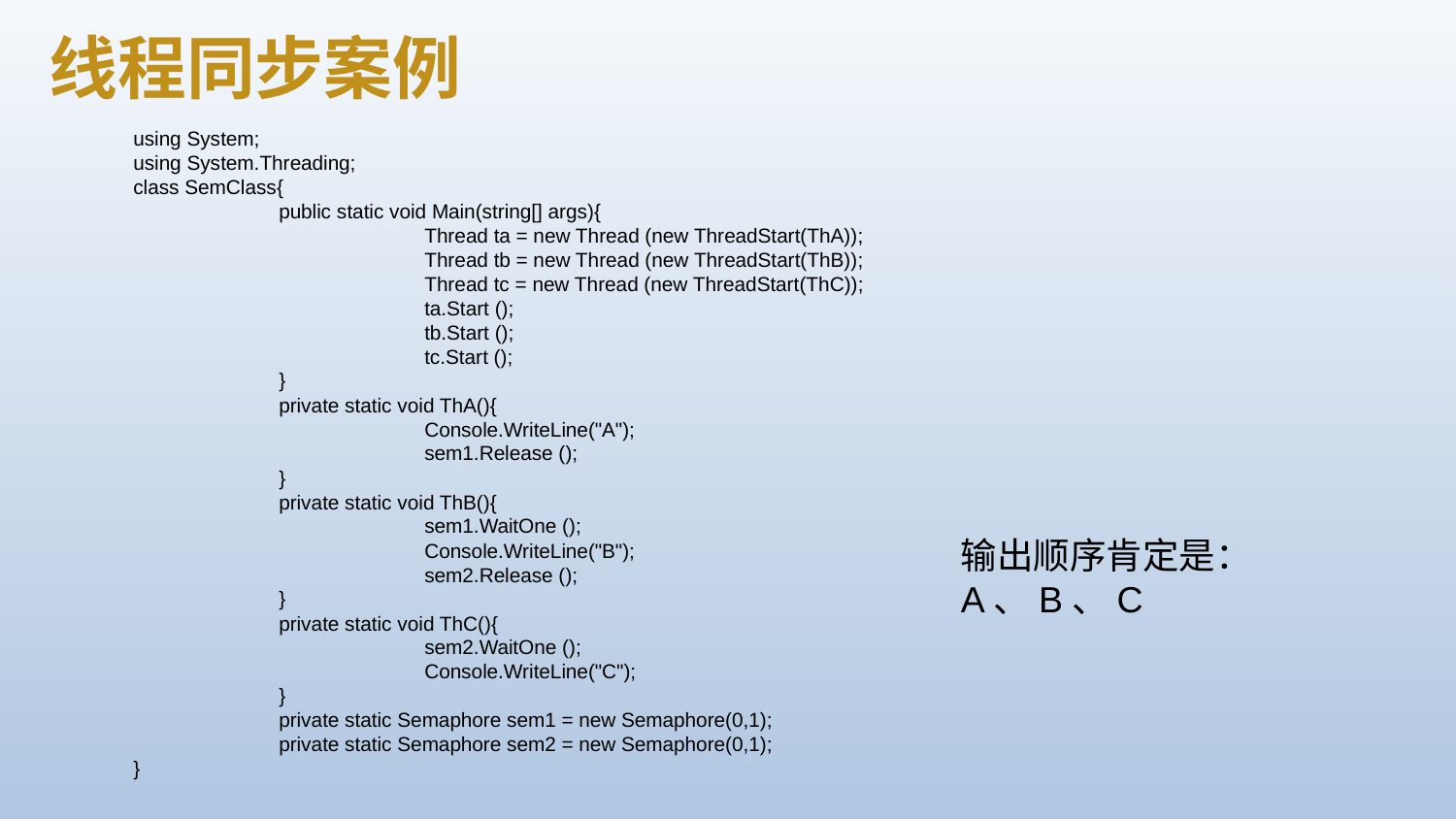

线程同步案例
using System;
using System.Threading;
class SemClass{
	public static void Main(string[] args){
		Thread ta = new Thread (new ThreadStart(ThA));
		Thread tb = new Thread (new ThreadStart(ThB));
		Thread tc = new Thread (new ThreadStart(ThC));
		ta.Start ();
		tb.Start ();
		tc.Start ();
	}
	private static void ThA(){
		Console.WriteLine("A");
		sem1.Release ();
	}
	private static void ThB(){
		sem1.WaitOne ();
		Console.WriteLine("B");
		sem2.Release ();
	}
	private static void ThC(){
		sem2.WaitOne ();
		Console.WriteLine("C");
	}
	private static Semaphore sem1 = new Semaphore(0,1);
	private static Semaphore sem2 = new Semaphore(0,1);
}
输出顺序肯定是：
A、B、C